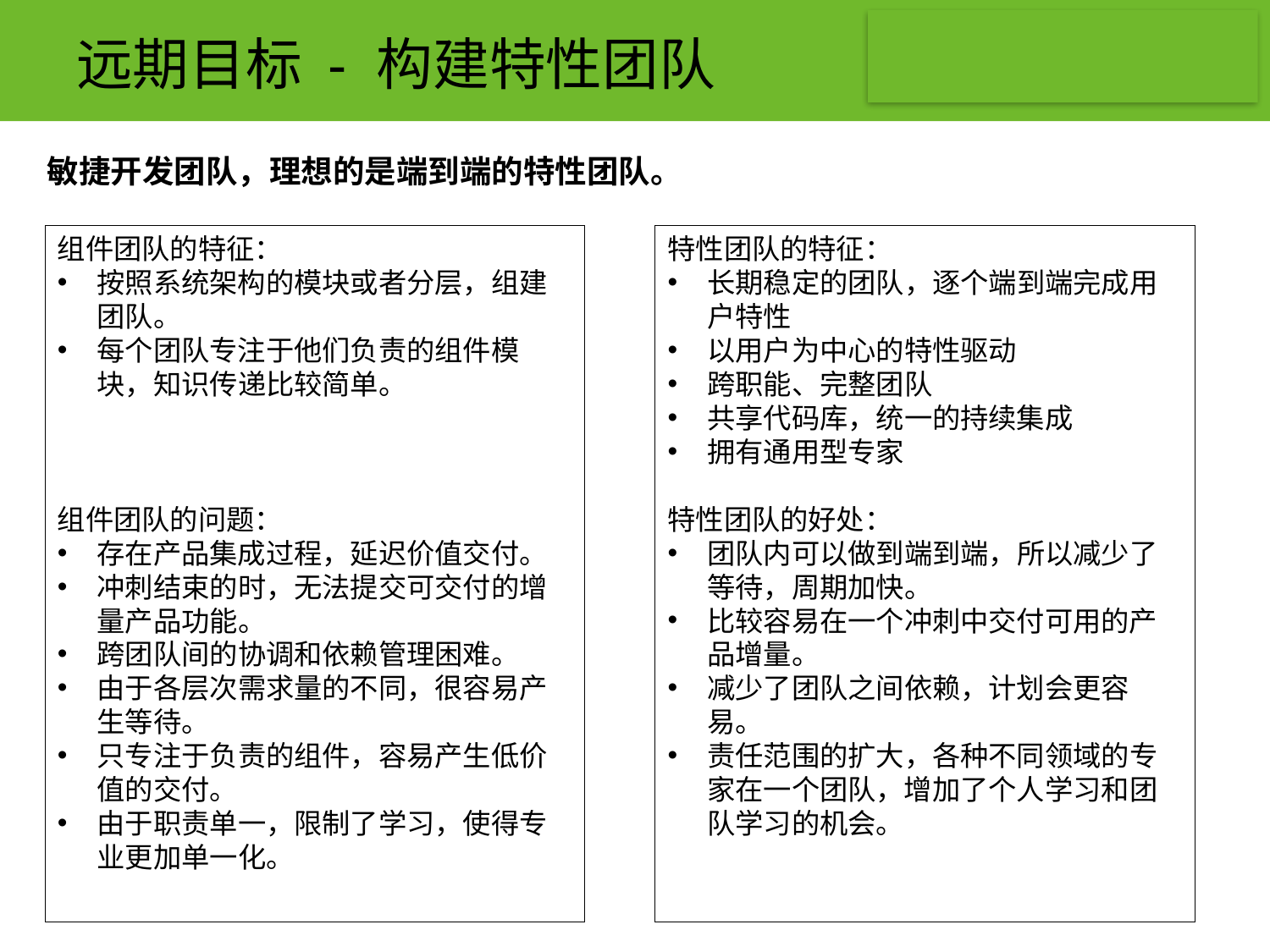

# 远期目标 - 构建特性团队
敏捷开发团队，理想的是端到端的特性团队。
组件团队的特征：
按照系统架构的模块或者分层，组建团队。
每个团队专注于他们负责的组件模块，知识传递比较简单。

组件团队的问题：
存在产品集成过程，延迟价值交付。
冲刺结束的时，无法提交可交付的增量产品功能。
跨团队间的协调和依赖管理困难。
由于各层次需求量的不同，很容易产生等待。
只专注于负责的组件，容易产生低价值的交付。
由于职责单一，限制了学习，使得专业更加单一化。
特性团队的特征：
长期稳定的团队，逐个端到端完成用户特性
以用户为中心的特性驱动
跨职能、完整团队
共享代码库，统一的持续集成
拥有通用型专家

特性团队的好处：
团队内可以做到端到端，所以减少了等待，周期加快。
比较容易在一个冲刺中交付可用的产品增量。
减少了团队之间依赖，计划会更容易。
责任范围的扩大，各种不同领域的专家在一个团队，增加了个人学习和团队学习的机会。